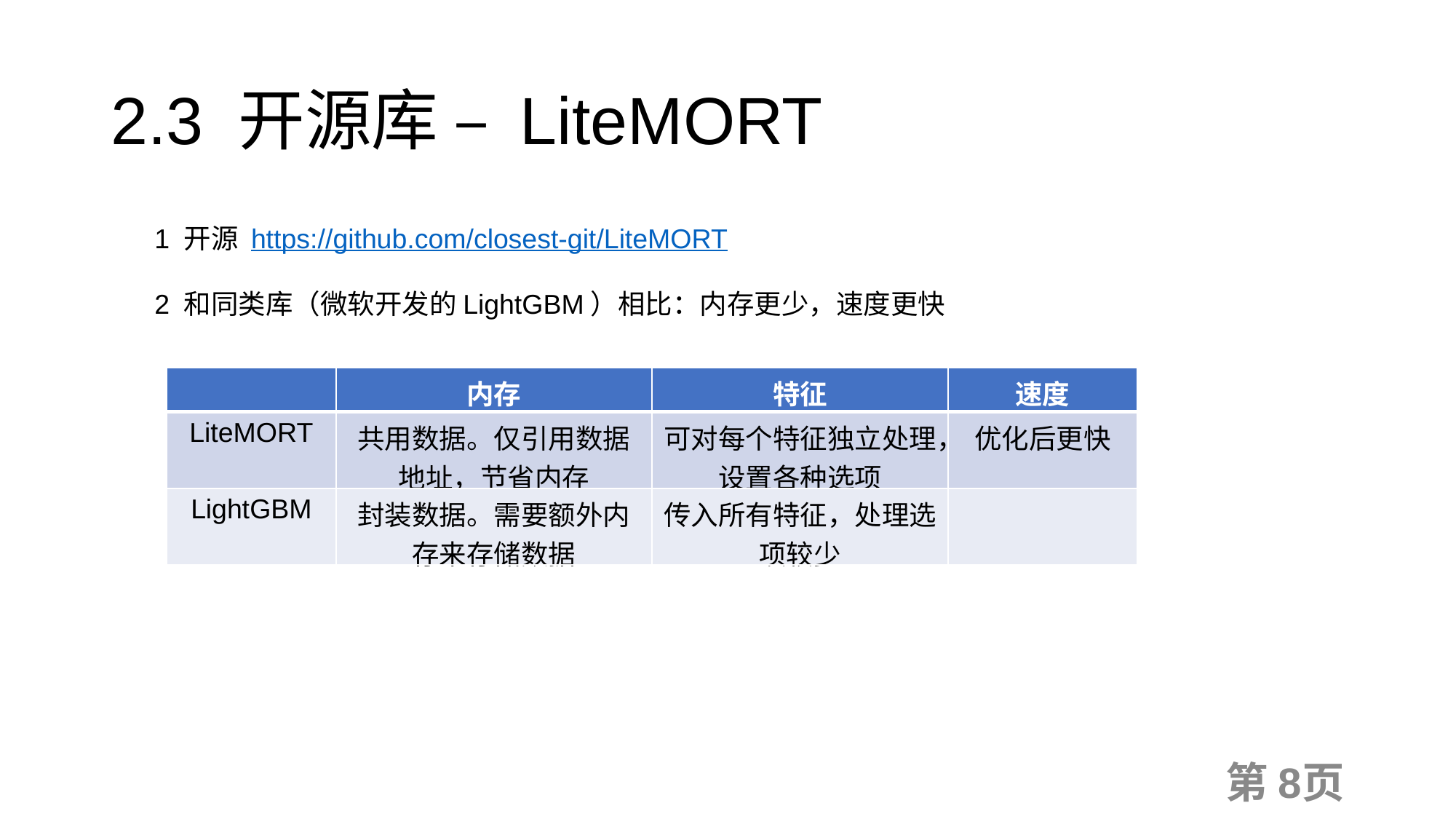

# 2.3 开源库 – LiteMORT
1 开源 https://github.com/closest-git/LiteMORT

2 和同类库（微软开发的LightGBM）相比：内存更少，速度更快

|  | 内存 | 特征 | 速度 |
| --- | --- | --- | --- |
| LiteMORT | 共用数据。仅引用数据地址，节省内存 | 可对每个特征独立处理，设置各种选项 | 优化后更快 |
| LightGBM | 封装数据。需要额外内存来存储数据 | 传入所有特征，处理选项较少 |  |
第8页